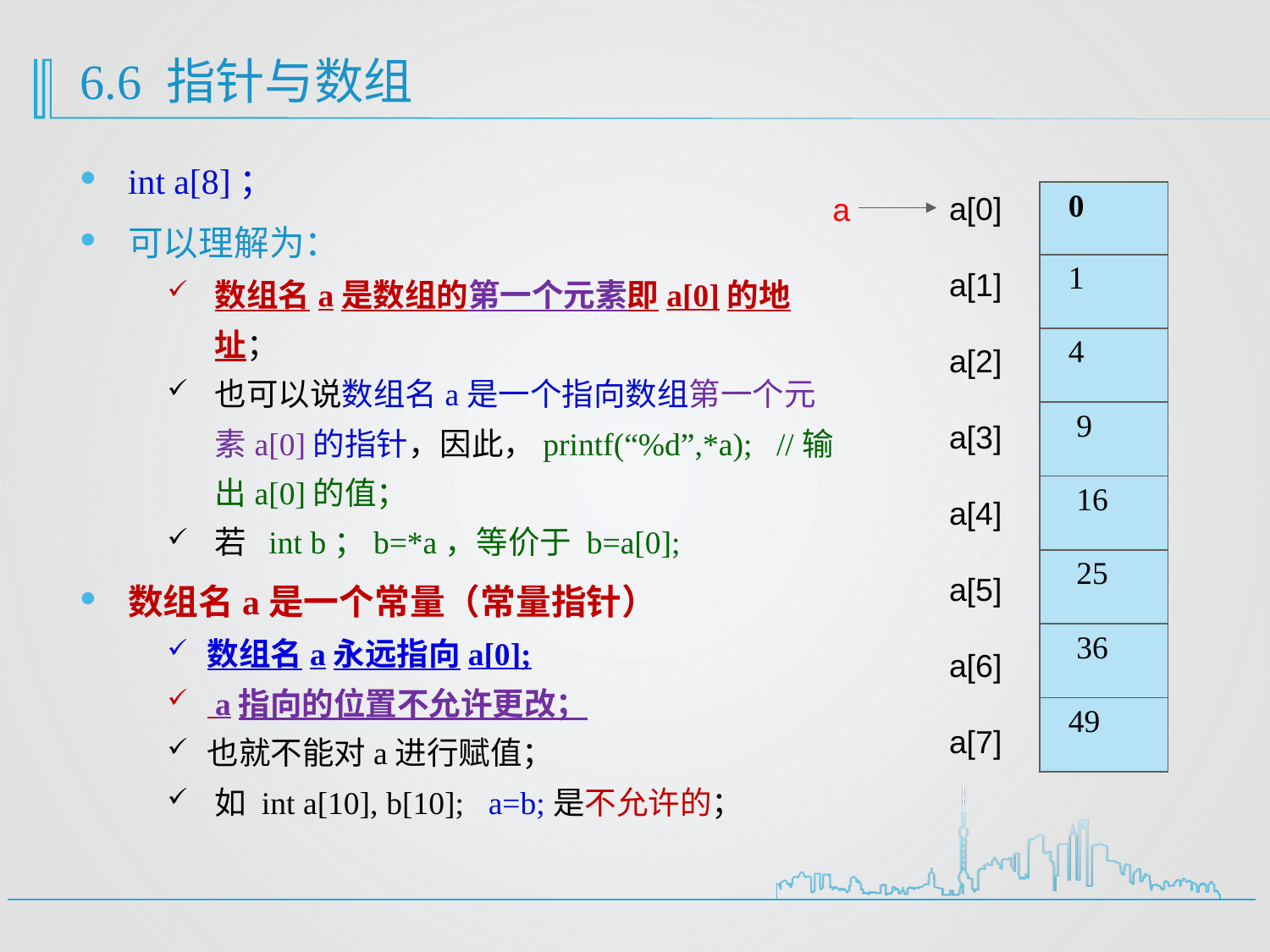

# 6.6 指针与数组
int a[8]；
可以理解为：
数组名a是数组的第一个元素即a[0]的地址；
也可以说数组名a是一个指向数组第一个元素a[0]的指针，因此，printf(“%d”,*a);   //输出a[0]的值；
若  int b；b=*a，等价于 b=a[0];
数组名a是一个常量（常量指针）
数组名a永远指向a[0];
 a指向的位置不允许更改；
也就不能对a进行赋值；
如 int a[10], b[10];   a=b;是不允许的；
| 0 |
| --- |
| 1 |
| 4 |
| 9 |
| 16 |
| 25 |
| 36 |
| 49 |
a[0]

a[1]

a[2]

a[3]

a[4]

a[5]

a[6]

a[7]
a